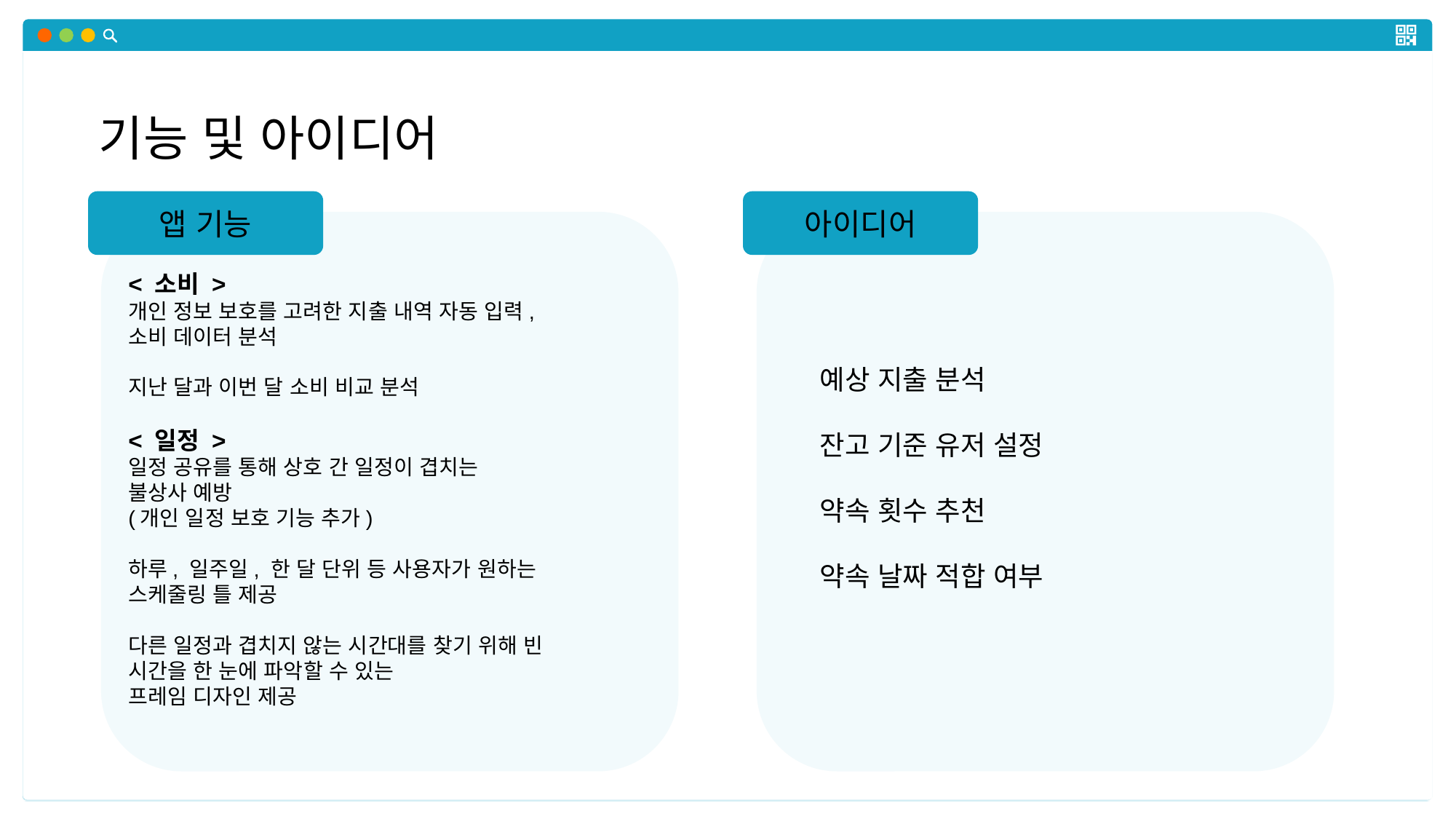

기능 및 아이디어
앱 기능
아이디어

< 소비 >
개인 정보 보호를 고려한 지출 내역 자동 입력, 소비 데이터 분석

지난 달과 이번 달 소비 비교 분석

< 일정 >
일정 공유를 통해 상호 간 일정이 겹치는
불상사 예방
(개인 일정 보호 기능 추가)

하루, 일주일, 한 달 단위 등 사용자가 원하는
스케줄링 틀 제공

다른 일정과 겹치지 않는 시간대를 찾기 위해 빈 시간을 한 눈에 파악할 수 있는
프레임 디자인 제공
예상 지출 분석

잔고 기준 유저 설정

약속 횟수 추천

약속 날짜 적합 여부